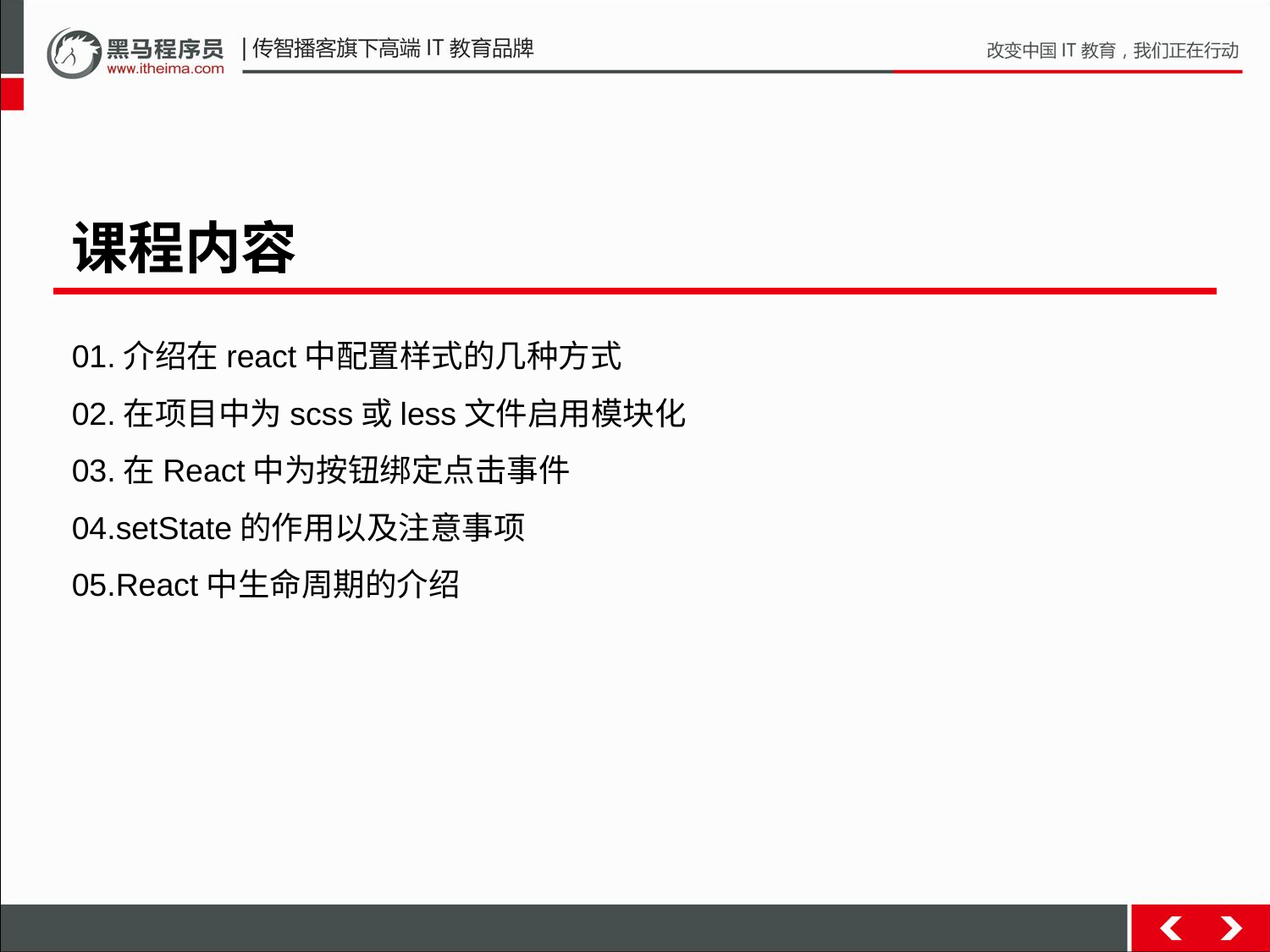

课程内容
01.介绍在react中配置样式的几种方式
02.在项目中为scss或less文件启用模块化
03.在React中为按钮绑定点击事件
04.setState的作用以及注意事项
05.React中生命周期的介绍